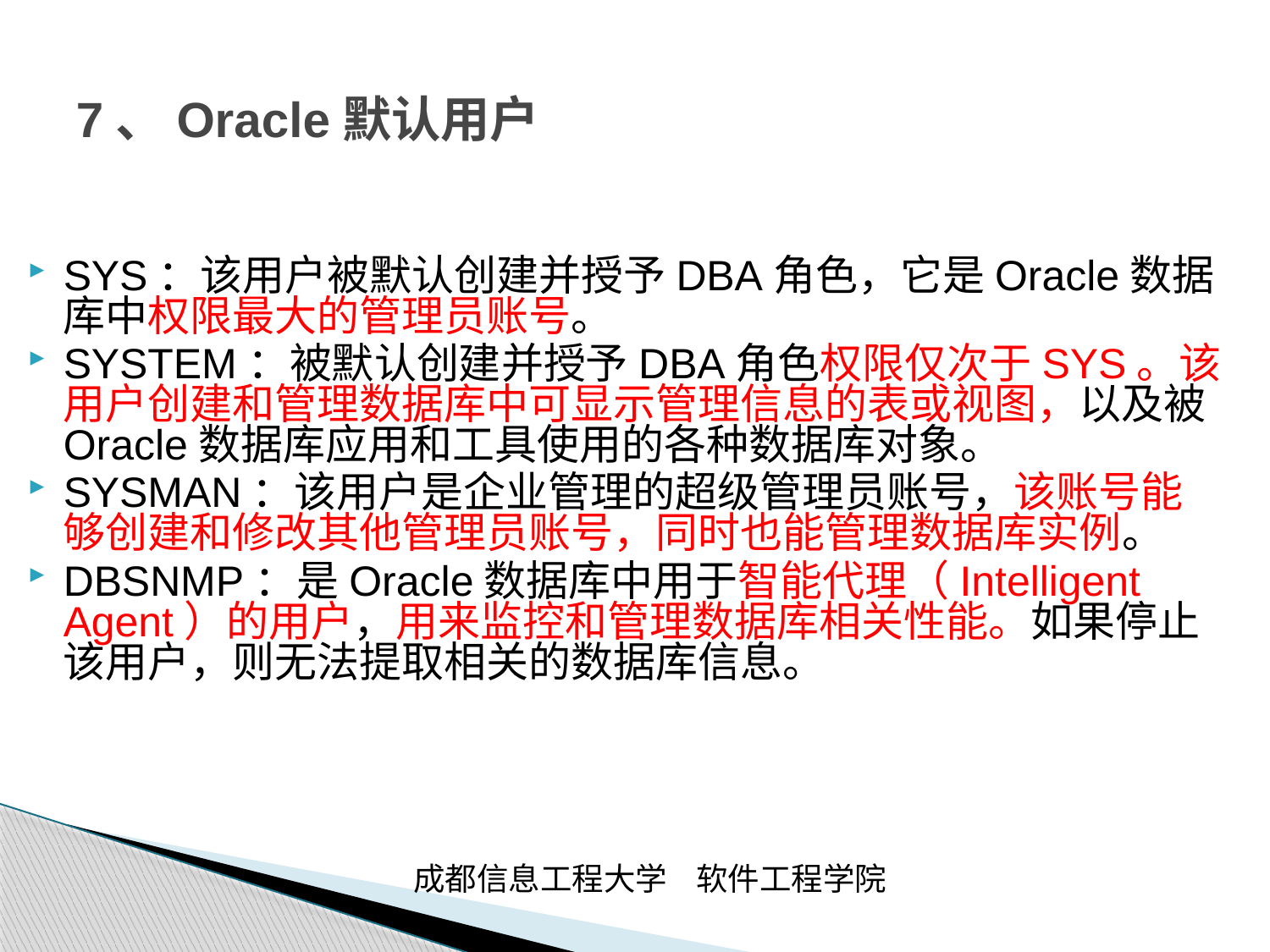

# 7、Oracle默认用户
SYS：该用户被默认创建并授予DBA角色，它是Oracle数据库中权限最大的管理员账号。
SYSTEM：被默认创建并授予DBA角色权限仅次于SYS。该用户创建和管理数据库中可显示管理信息的表或视图，以及被Oracle数据库应用和工具使用的各种数据库对象。
SYSMAN：该用户是企业管理的超级管理员账号，该账号能够创建和修改其他管理员账号，同时也能管理数据库实例。
DBSNMP：是Oracle数据库中用于智能代理（Intelligent Agent）的用户，用来监控和管理数据库相关性能。如果停止该用户，则无法提取相关的数据库信息。